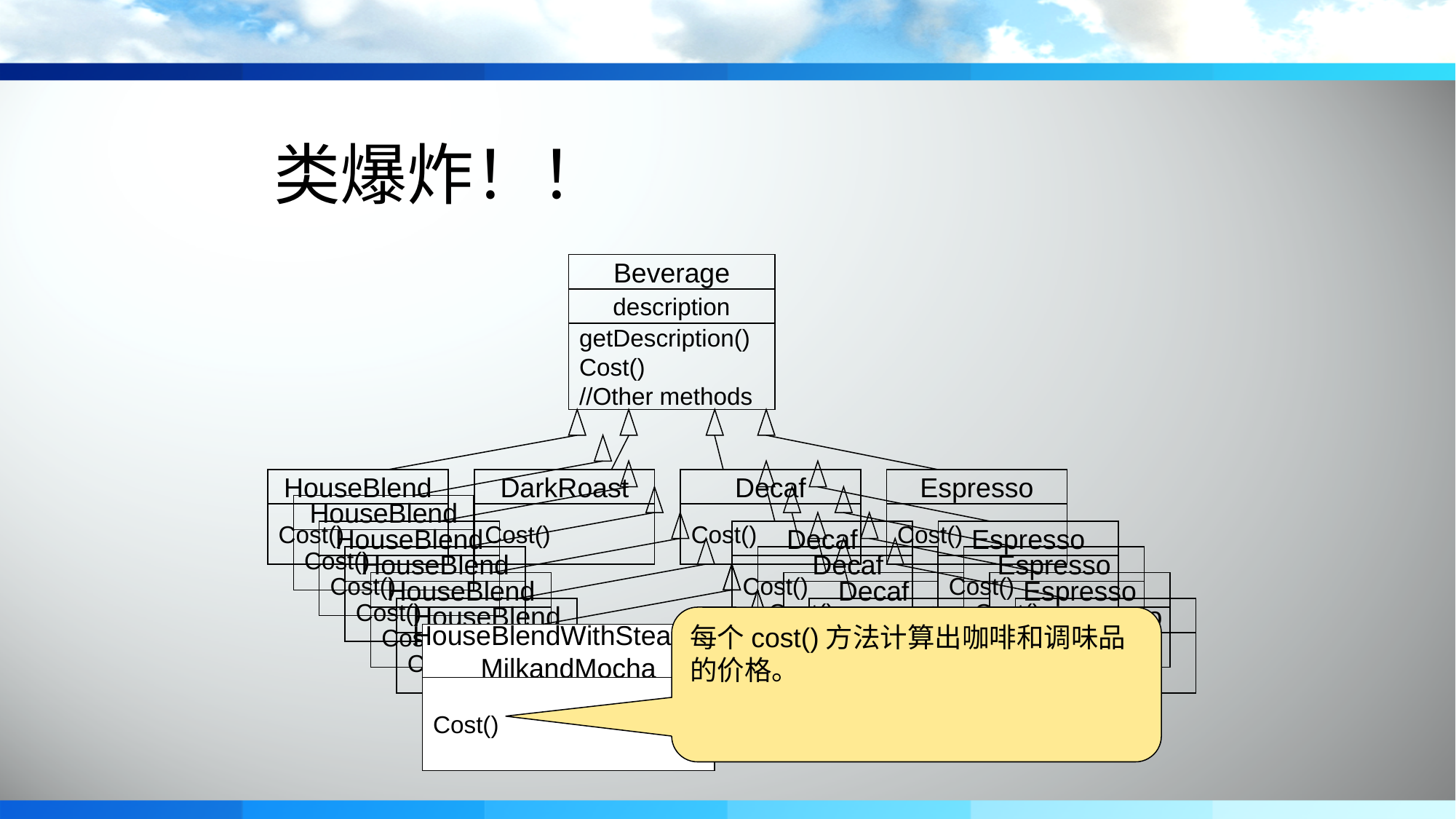

类爆炸！！
Beverage
description
getDescription()
Cost()
//Other methods

HouseBlend
Cost()
DarkRoast
Cost()
Decaf
Cost()
Espresso
Cost()

HouseBlend
Cost()

HouseBlend
Cost()
Decaf
Cost()
Espresso
Cost()

HouseBlend
Cost()
Decaf
Cost()
Espresso
Cost()

HouseBlend
Cost()
Decaf
Cost()
Espresso
Cost()

HouseBlend
Cost()
Decaf
Cost()
Espresso
Cost()
每个cost()方法计算出咖啡和调味品的价格。

HouseBlendWithSteamed
MilkandMocha
Cost()